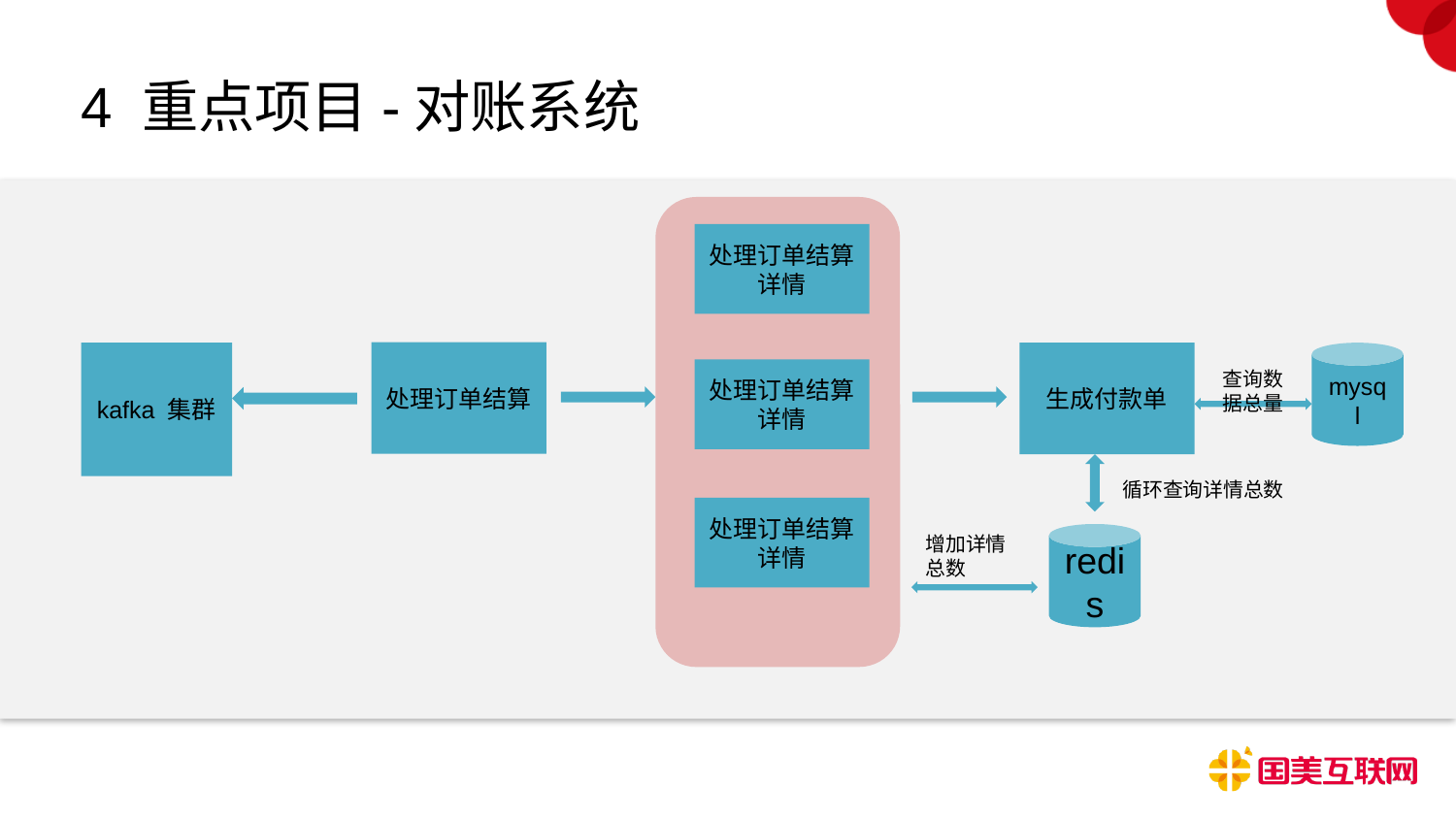

# 4 重点项目-对账系统

处理订单结算详情
处理订单结算详情
处理订单结算详情
处理订单结算
kafka 集群
生成付款单
mysql
查询数据总量

循环查询详情总数
增加详情总数
redis